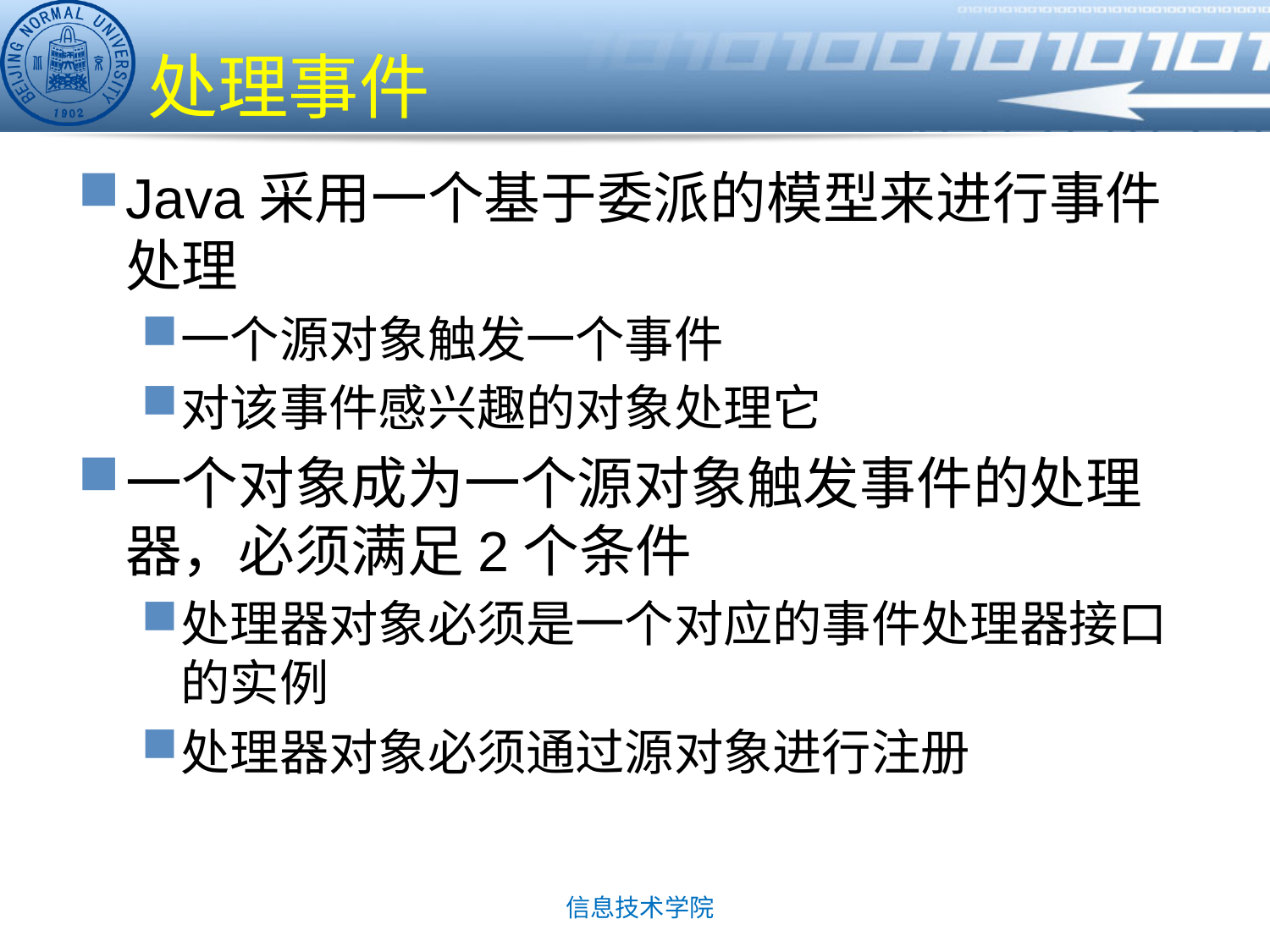

# 处理事件
Java采用一个基于委派的模型来进行事件处理
一个源对象触发一个事件
对该事件感兴趣的对象处理它
一个对象成为一个源对象触发事件的处理器，必须满足2个条件
处理器对象必须是一个对应的事件处理器接口的实例
处理器对象必须通过源对象进行注册
7